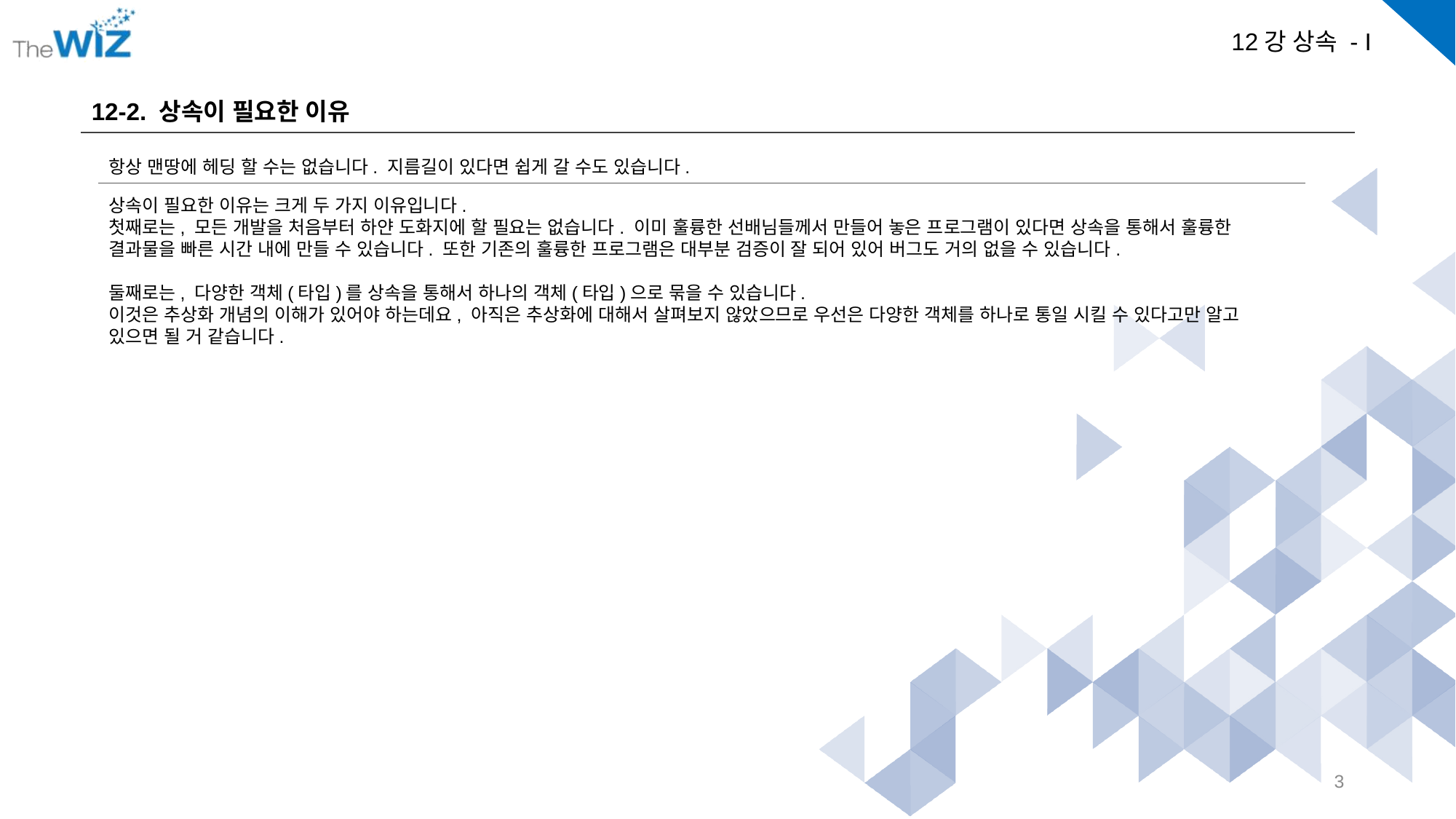

12-2. 상속이 필요한 이유
항상 맨땅에 헤딩 할 수는 없습니다. 지름길이 있다면 쉽게 갈 수도 있습니다.
상속이 필요한 이유는 크게 두 가지 이유입니다.
첫째로는, 모든 개발을 처음부터 하얀 도화지에 할 필요는 없습니다. 이미 훌륭한 선배님들께서 만들어 놓은 프로그램이 있다면 상속을 통해서 훌륭한 결과물을 빠른 시간 내에 만들 수 있습니다. 또한 기존의 훌륭한 프로그램은 대부분 검증이 잘 되어 있어 버그도 거의 없을 수 있습니다.

둘째로는, 다양한 객체(타입)를 상속을 통해서 하나의 객체(타입)으로 묶을 수 있습니다.
이것은 추상화 개념의 이해가 있어야 하는데요, 아직은 추상화에 대해서 살펴보지 않았으므로 우선은 다양한 객체를 하나로 통일 시킬 수 있다고만 알고 있으면 될 거 같습니다.

3